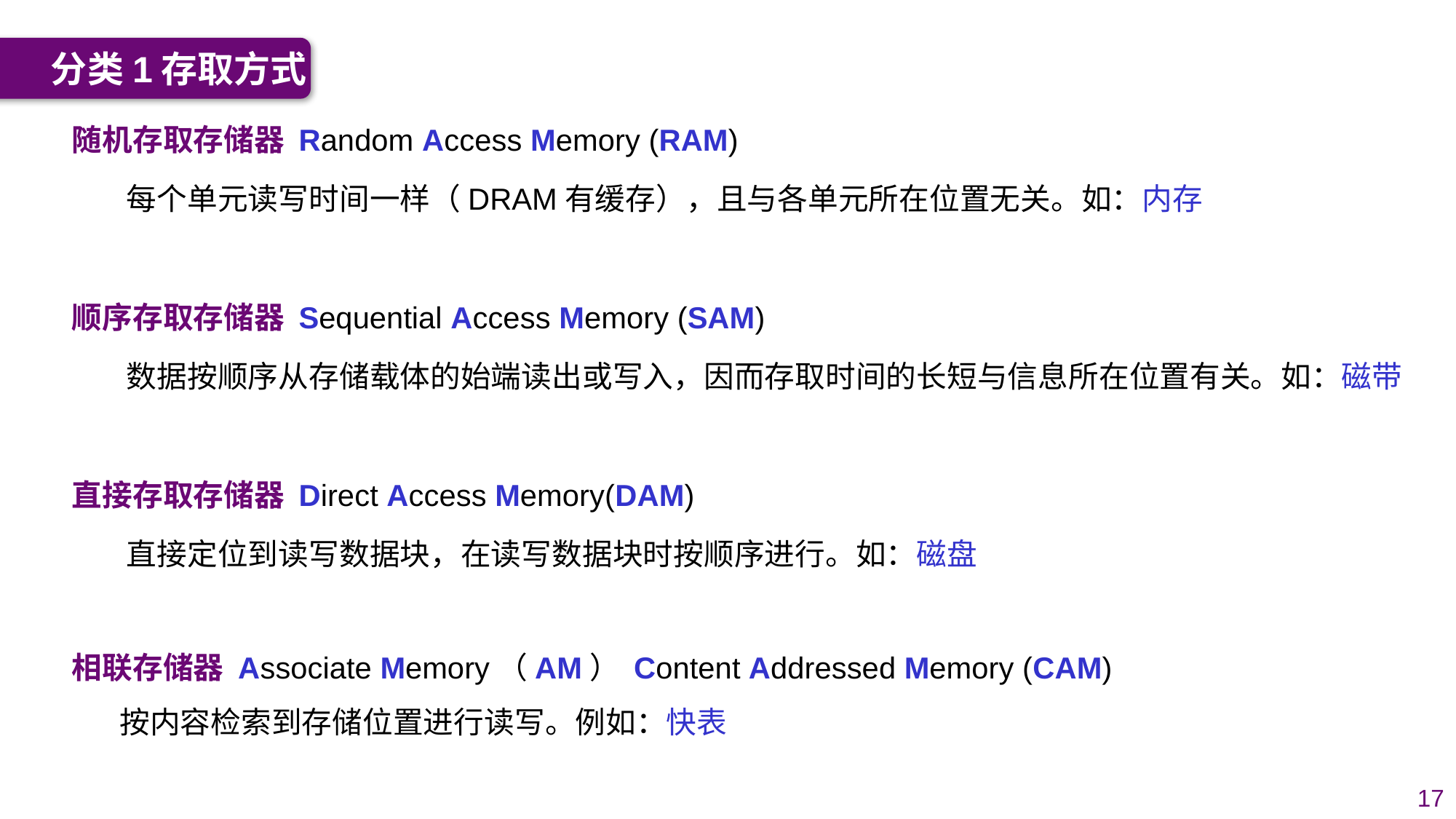

分类1存取方式
随机存取存储器 Random Access Memory (RAM)
每个单元读写时间一样（DRAM有缓存），且与各单元所在位置无关。如：内存

顺序存取存储器 Sequential Access Memory (SAM)
数据按顺序从存储载体的始端读出或写入，因而存取时间的长短与信息所在位置有关。如：磁带

直接存取存储器 Direct Access Memory(DAM)
直接定位到读写数据块，在读写数据块时按顺序进行。如：磁盘

相联存储器 Associate Memory（AM） Content Addressed Memory (CAM)
      按内容检索到存储位置进行读写。例如：快表
17